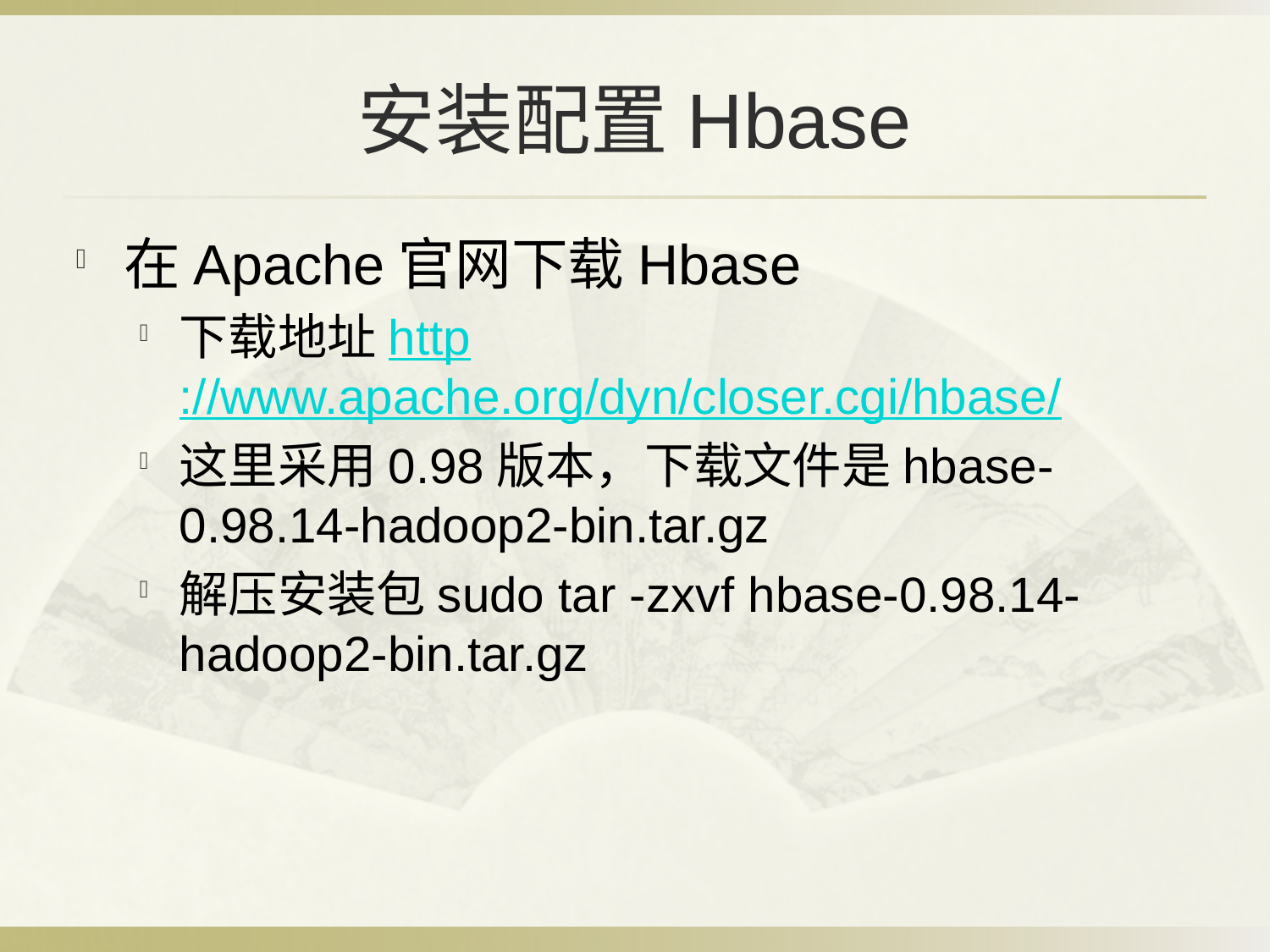

# 安装配置Hbase
在Apache官网下载Hbase
下载地址http://www.apache.org/dyn/closer.cgi/hbase/
这里采用0.98版本，下载文件是hbase-0.98.14-hadoop2-bin.tar.gz
解压安装包sudo tar -zxvf hbase-0.98.14-hadoop2-bin.tar.gz